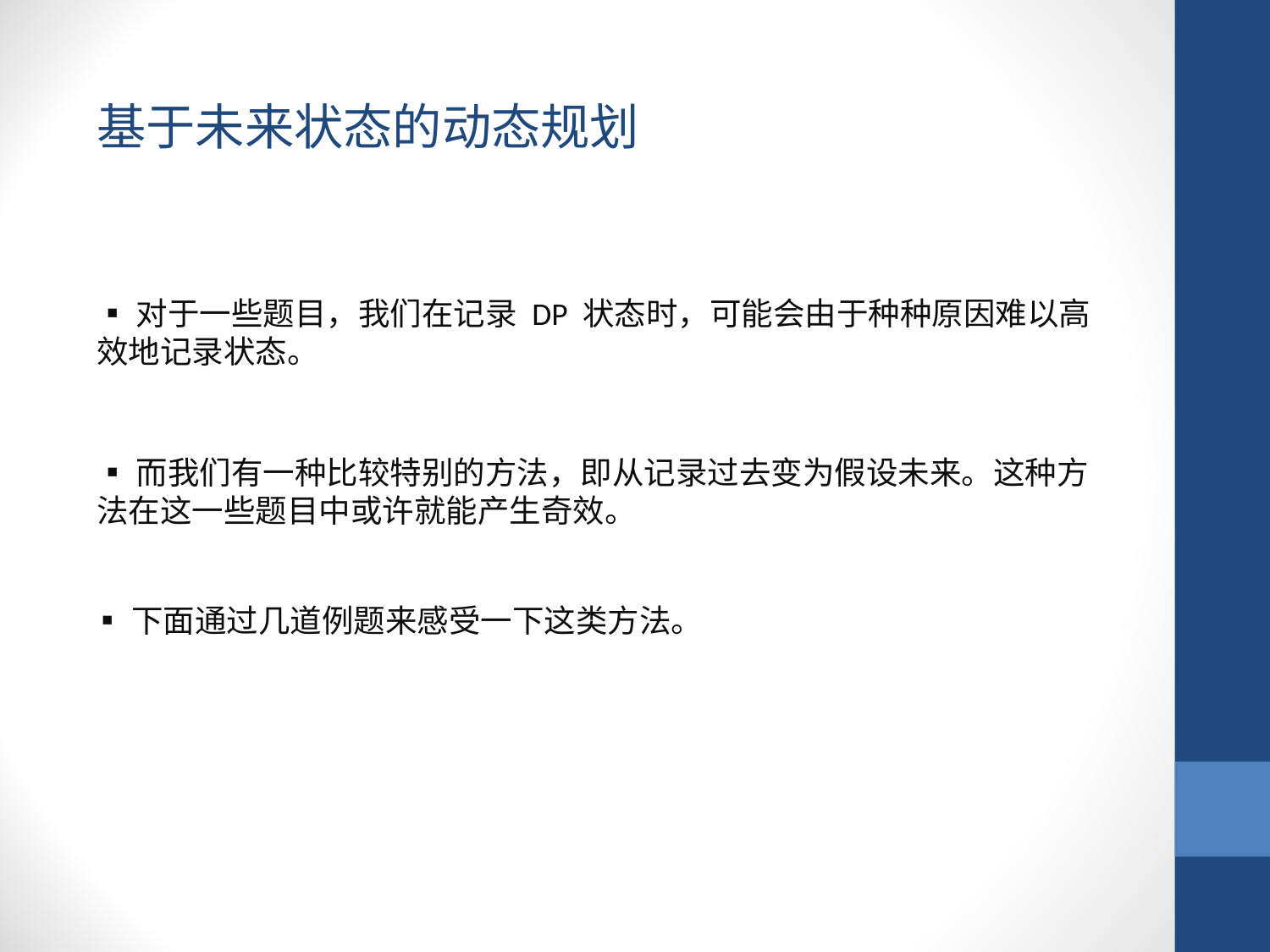

基于未来状态的动态规划
▪对于一些题目，我们在记录 DP 状态时，可能会由于种种原因难以高效地记录状态。
▪而我们有一种比较特别的方法，即从记录过去变为假设未来。这种方法在这一些题目中或许就能产生奇效。
▪下面通过几道例题来感受一下这类方法。